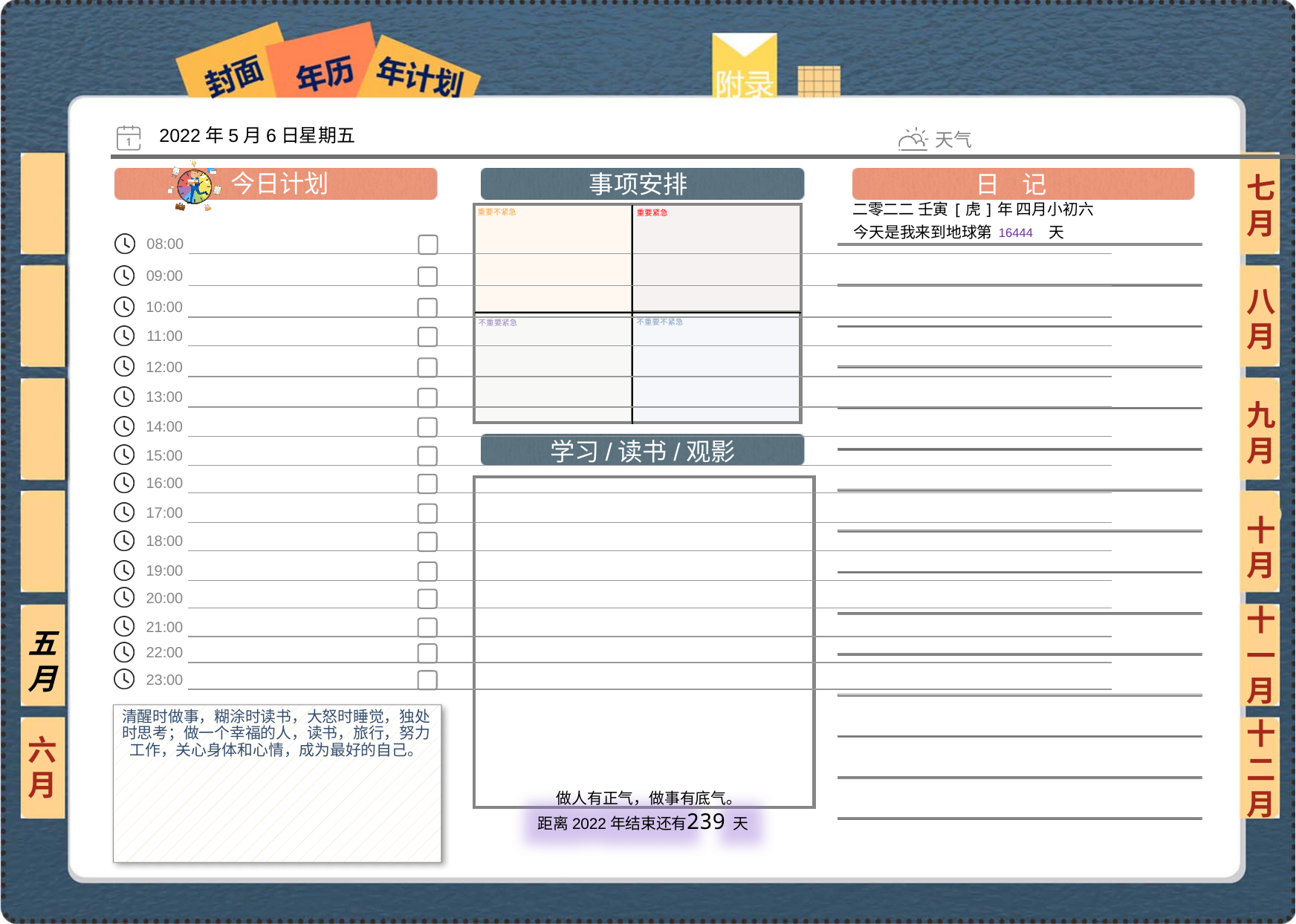

2022年5月6日星期五
七月
二零二二 壬寅[虎]年 四月小初六
16444
八月
九月
十月
十一月
五月
清醒时做事，糊涂时读书，大怒时睡觉，独处时思考；做一个幸福的人，读书，旅行，努力工作，关心身体和心情，成为最好的自己。

六月
十二月
239
 做人有正气，做事有底气。